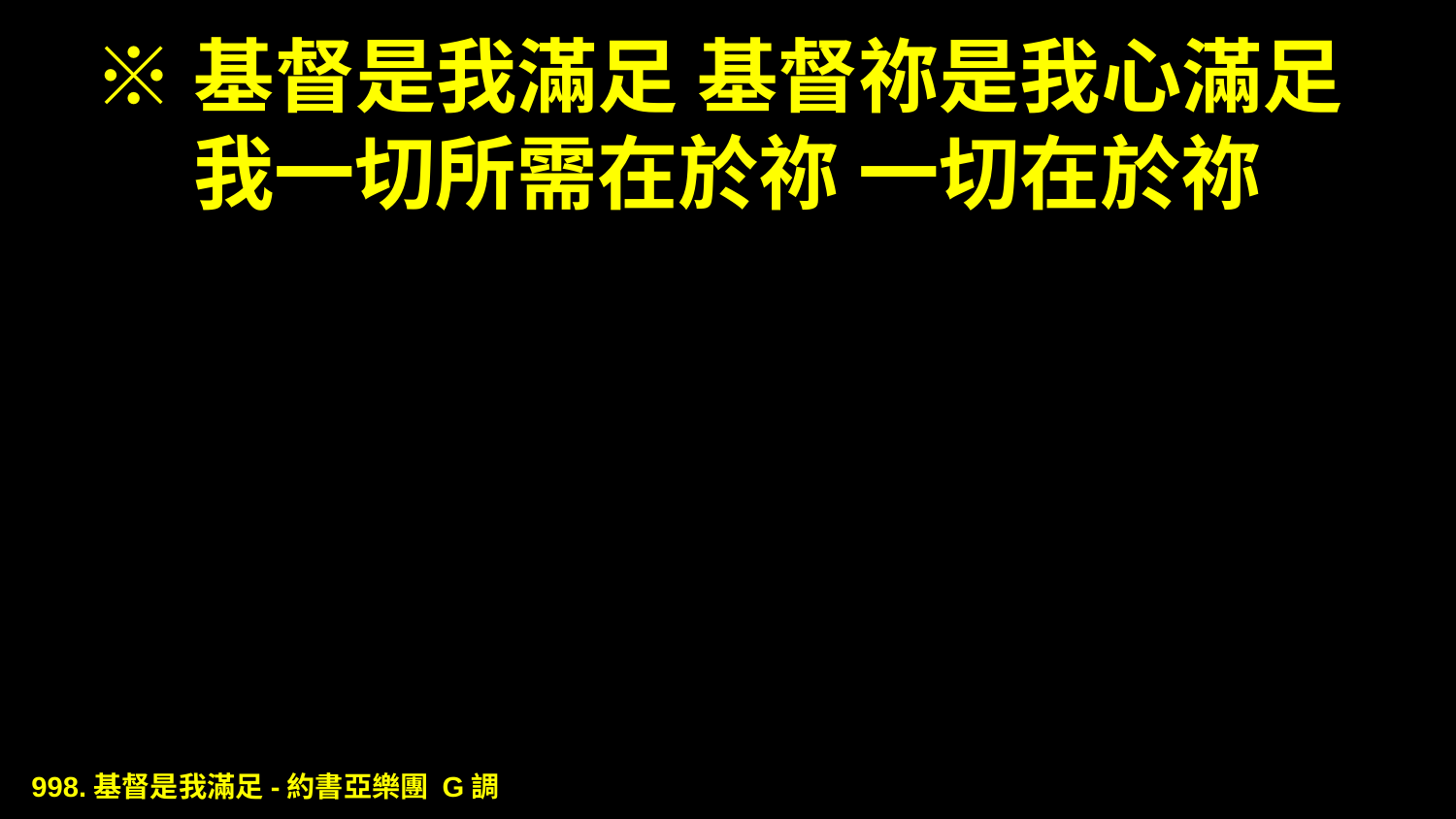

# ※基督是我滿足 基督祢是我心滿足 我一切所需在於祢 一切在於祢
998.基督是我滿足-約書亞樂團 G調